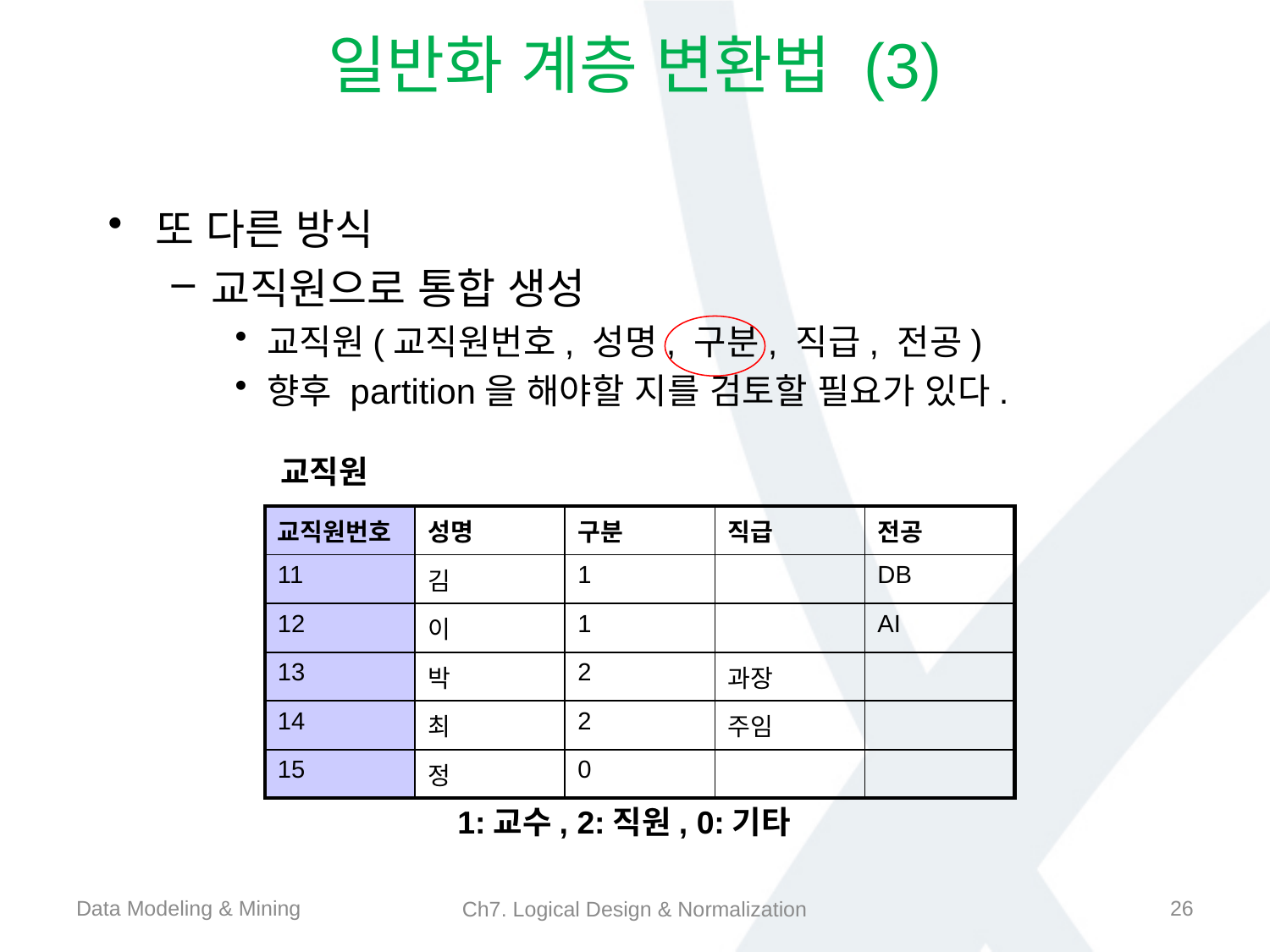

# 일반화 계층 변환법 (3)
또 다른 방식
교직원으로 통합 생성
교직원(교직원번호, 성명, 구분, 직급, 전공)
향후 partition을 해야할 지를 검토할 필요가 있다.

교직원
| 교직원번호 | 성명 | 구분 | 직급 | 전공 |
| --- | --- | --- | --- | --- |
| 11 | 김 | 1 |  | DB |
| 12 | 이 | 1 |  | AI |
| 13 | 박 | 2 | 과장 |  |
| 14 | 최 | 2 | 주임 |  |
| 15 | 정 | 0 |  |  |
1:교수, 2:직원, 0:기타
Data Modeling & Mining
26
Ch7. Logical Design & Normalization